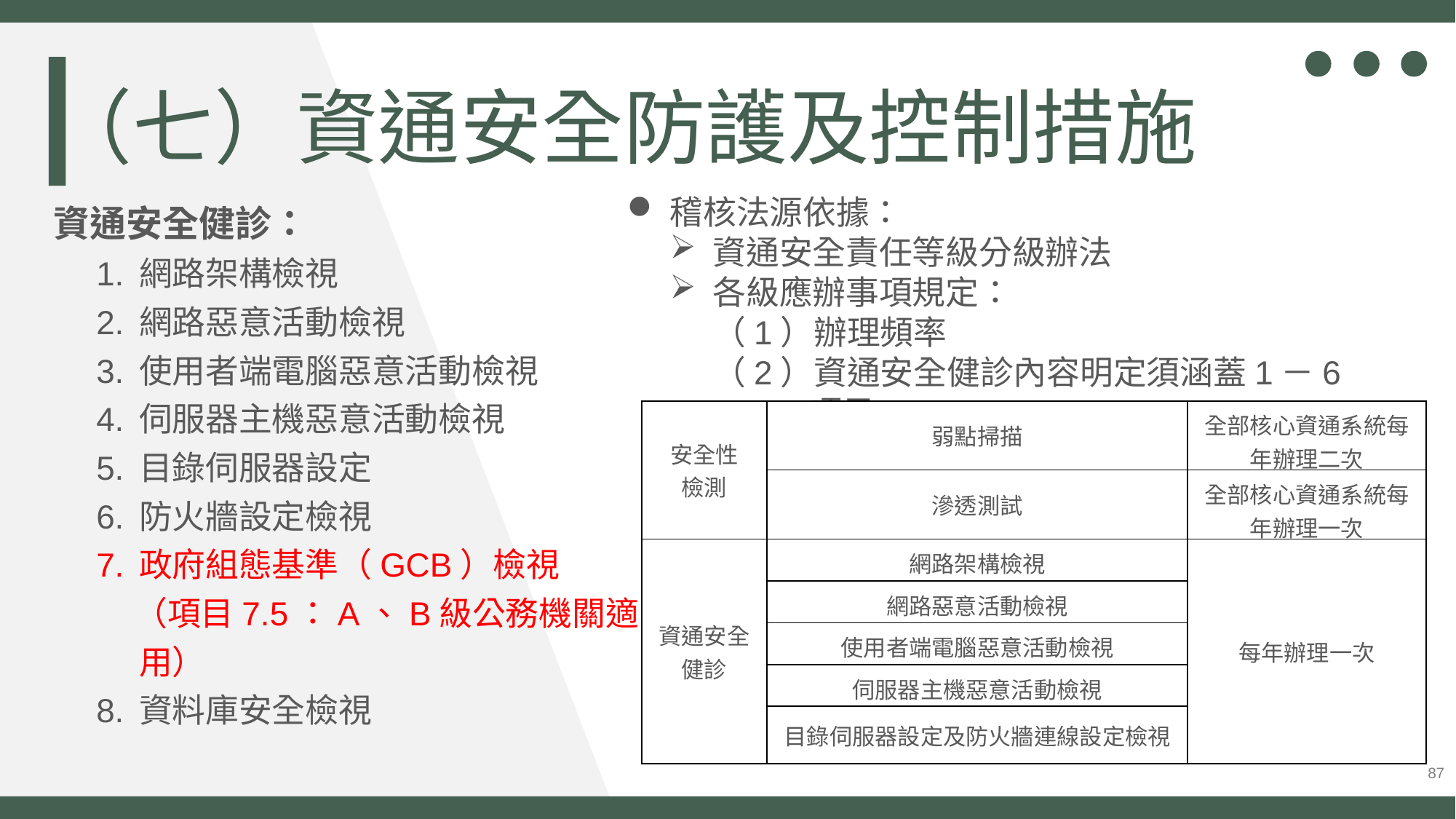

（七）資通安全防護及控制措施
稽核法源依據：
資通安全責任等級分級辦法
各級應辦事項規定：
（1）辦理頻率
（2）資通安全健診內容明定須涵蓋1－6項目
資通安全健診：
網路架構檢視
網路惡意活動檢視
使用者端電腦惡意活動檢視
伺服器主機惡意活動檢視
目錄伺服器設定
防火牆設定檢視
政府組態基準（GCB）檢視
    （項目7.5：A、B級公務機關適用）
資料庫安全檢視
| 安全性 檢測 | 弱點掃描 | 全部核心資通系統每年辦理二次 |
| --- | --- | --- |
|  | 滲透測試 | 全部核心資通系統每年辦理一次 |
| 資通安全 健診 | 網路架構檢視 | 每年辦理一次 |
|  | 網路惡意活動檢視 |  |
|  | 使用者端電腦惡意活動檢視 |  |
|  | 伺服器主機惡意活動檢視 |  |
|  | 目錄伺服器設定及防火牆連線設定檢視 |  |
87